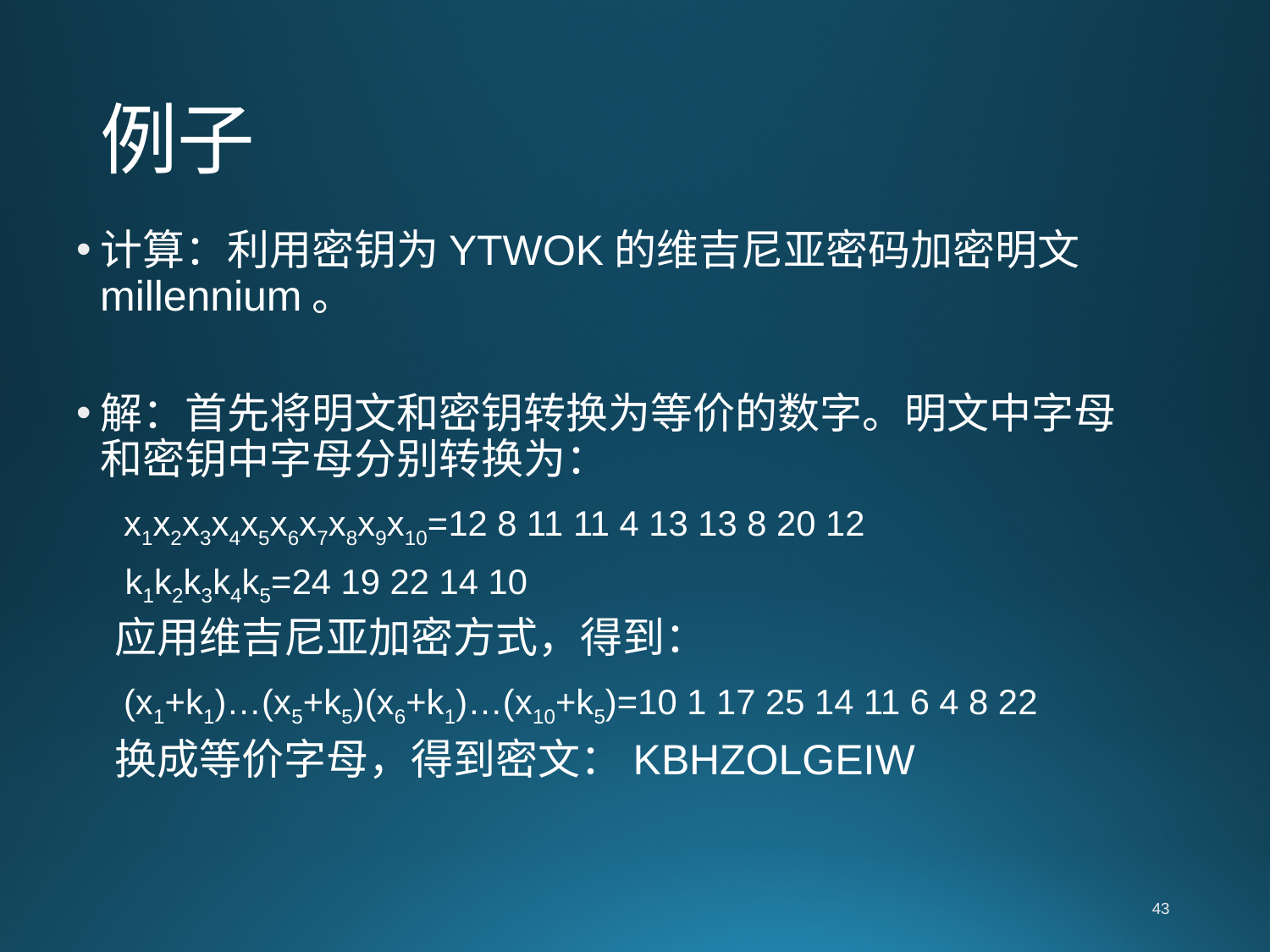

# 例子
计算：利用密钥为YTWOK的维吉尼亚密码加密明文millennium。

解：首先将明文和密钥转换为等价的数字。明文中字母和密钥中字母分别转换为：
    x1x2x3x4x5x6x7x8x9x10=12 8 11 11 4 13 13 8 20 12
     k1k2k3k4k5=24 19 22 14 10
   应用维吉尼亚加密方式，得到：
    (x1+k1)…(x5+k5)(x6+k1)…(x10+k5)=10 1 17 25 14 11 6 4 8 22
   换成等价字母，得到密文：KBHZOLGEIW
43